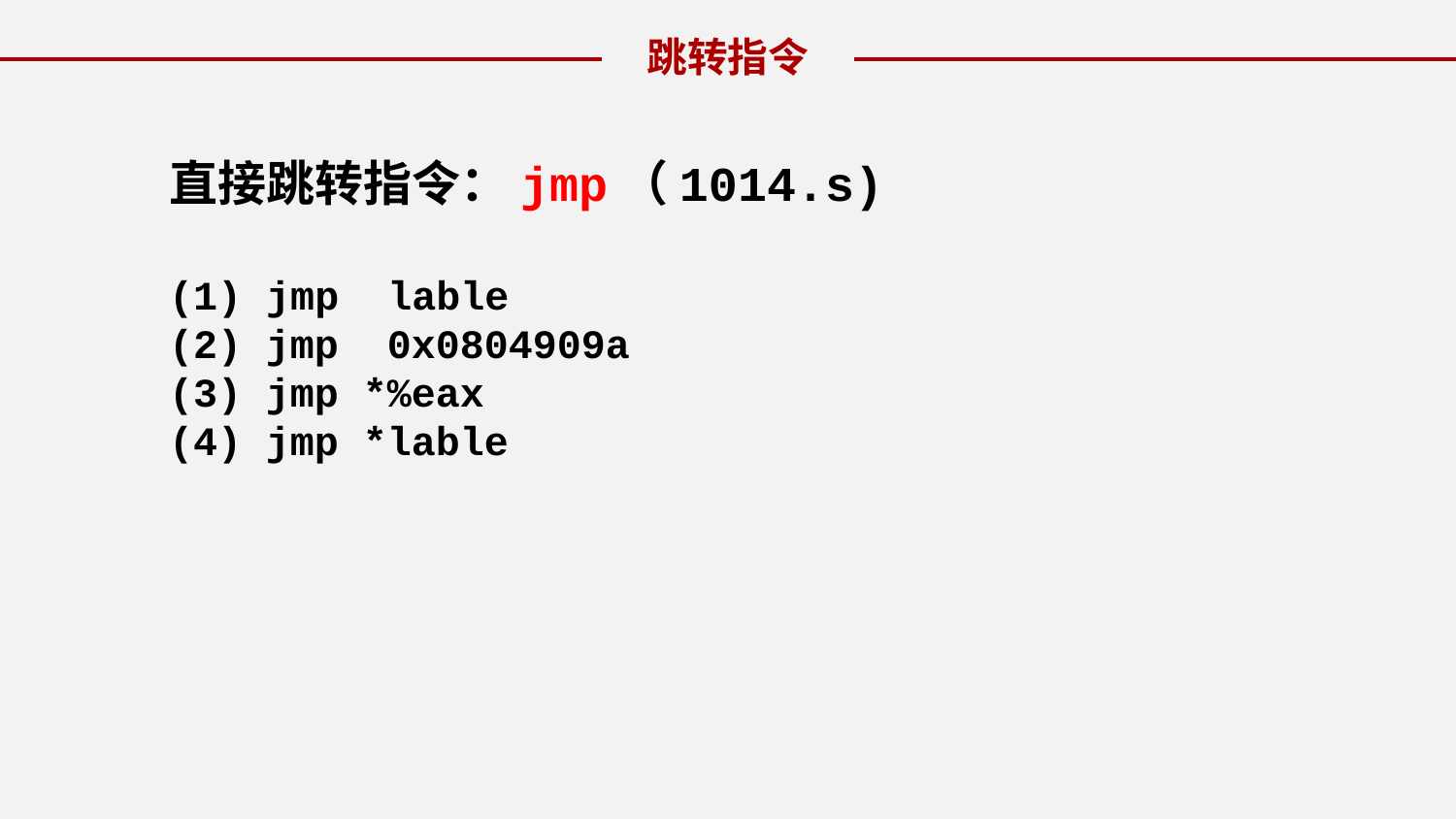

跳转指令
直接跳转指令：jmp（1014.s)

(1) jmp  lable
 jmp  0x0804909a
 jmp *%eax
 jmp *lable